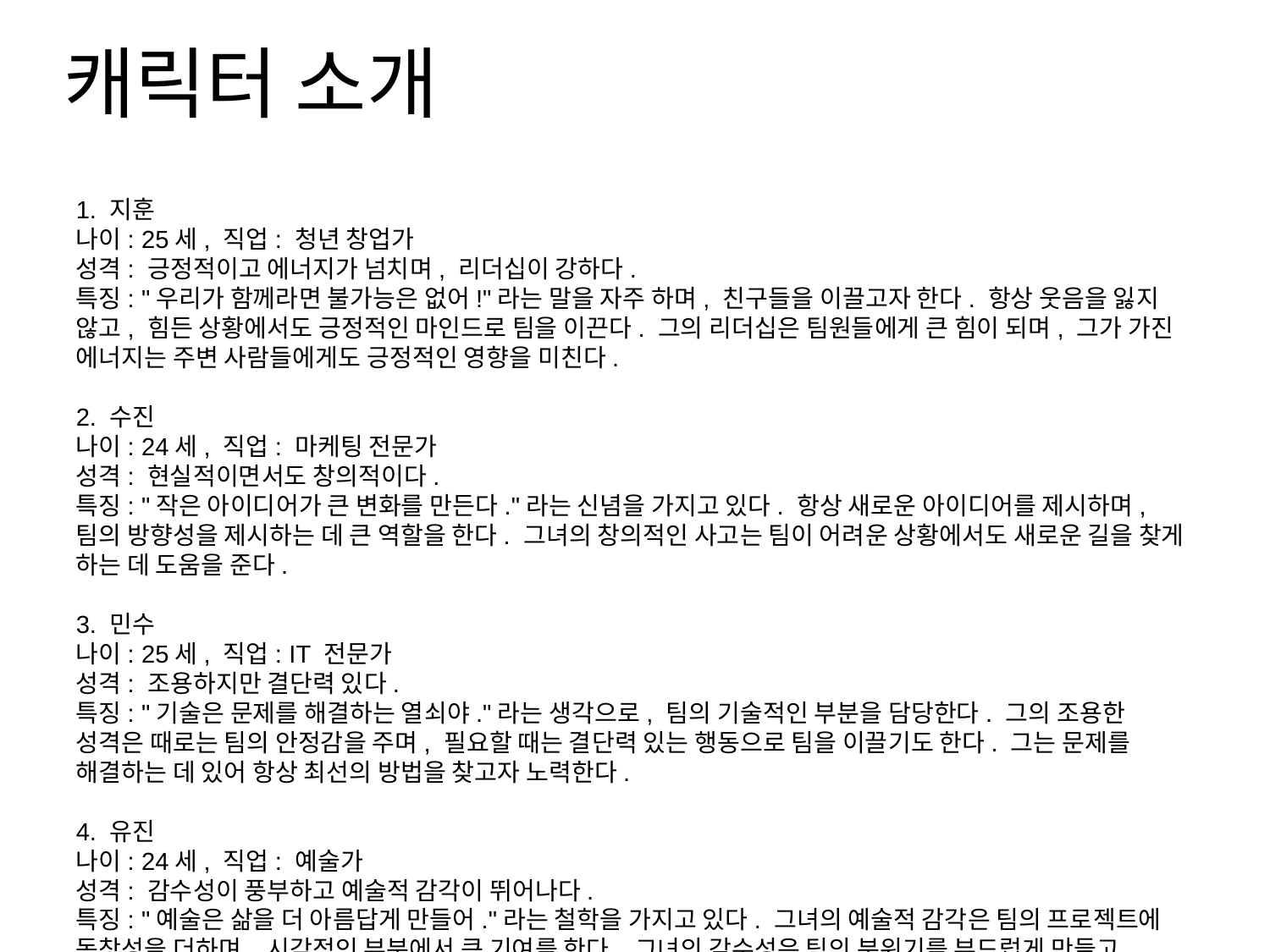

# 캐릭터 소개

1. 지훈
나이: 25세, 직업: 청년 창업가
성격: 긍정적이고 에너지가 넘치며, 리더십이 강하다.
특징: "우리가 함께라면 불가능은 없어!"라는 말을 자주 하며, 친구들을 이끌고자 한다. 항상 웃음을 잃지 않고, 힘든 상황에서도 긍정적인 마인드로 팀을 이끈다. 그의 리더십은 팀원들에게 큰 힘이 되며, 그가 가진 에너지는 주변 사람들에게도 긍정적인 영향을 미친다.

2. 수진
나이: 24세, 직업: 마케팅 전문가
성격: 현실적이면서도 창의적이다.
특징: "작은 아이디어가 큰 변화를 만든다."라는 신념을 가지고 있다. 항상 새로운 아이디어를 제시하며, 팀의 방향성을 제시하는 데 큰 역할을 한다. 그녀의 창의적인 사고는 팀이 어려운 상황에서도 새로운 길을 찾게 하는 데 도움을 준다.

3. 민수
나이: 25세, 직업: IT 전문가
성격: 조용하지만 결단력 있다.
특징: "기술은 문제를 해결하는 열쇠야."라는 생각으로, 팀의 기술적인 부분을 담당한다. 그의 조용한 성격은 때로는 팀의 안정감을 주며, 필요할 때는 결단력 있는 행동으로 팀을 이끌기도 한다. 그는 문제를 해결하는 데 있어 항상 최선의 방법을 찾고자 노력한다.

4. 유진
나이: 24세, 직업: 예술가
성격: 감수성이 풍부하고 예술적 감각이 뛰어나다.
특징: "예술은 삶을 더 아름답게 만들어."라는 철학을 가지고 있다. 그녀의 예술적 감각은 팀의 프로젝트에 독창성을 더하며, 시각적인 부분에서 큰 기여를 한다. 그녀의 감수성은 팀의 분위기를 부드럽게 만들고, 때로는 팀원들에게 감동을 주기도 한다.

5. 영호
나이: 26세, 직업: 재무 전문가
성격: 침착하고 신중하다.
특징: "숫자는 거짓말을 하지 않아."라는 말을 자주 하며, 팀의 재무적인 부분을 책임진다. 그의 침착한 성격은 팀이 위기에 처했을 때 냉철한 판단을 가능하게 하며, 신중한 태도는 팀의 결정을 더욱 견고하게 만든다. 그의 재무적 조언은 팀의 지속 가능성을 높이는 데 큰 역할을 한다.